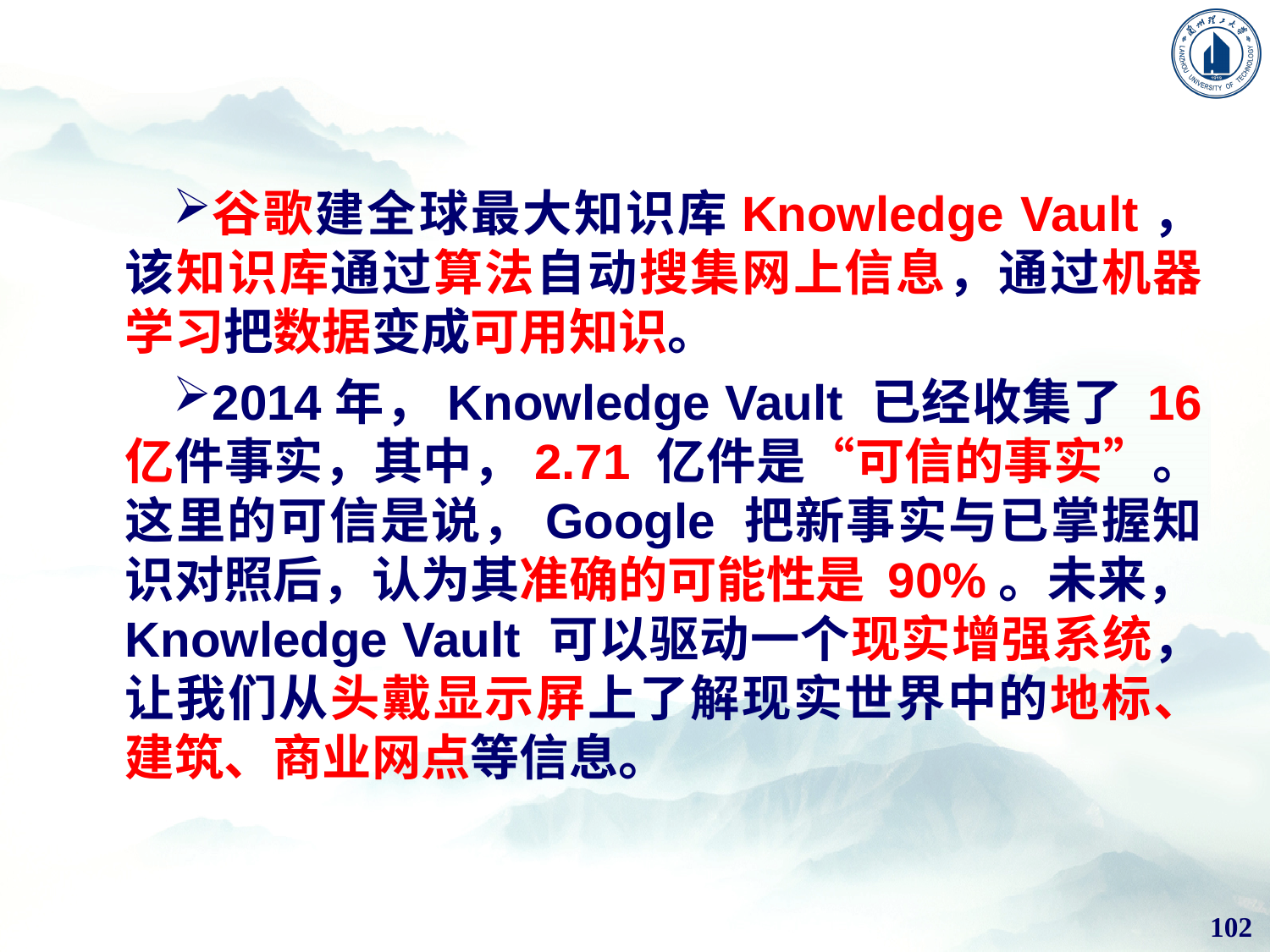

#
谷歌建全球最大知识库Knowledge Vault，该知识库通过算法自动搜集网上信息，通过机器学习把数据变成可用知识。
2014年，Knowledge Vault 已经收集了 16 亿件事实，其中，2.71 亿件是“可信的事实”。这里的可信是说，Google 把新事实与已掌握知识对照后，认为其准确的可能性是 90%。未来，Knowledge Vault 可以驱动一个现实增强系统，让我们从头戴显示屏上了解现实世界中的地标、建筑、商业网点等信息。

102